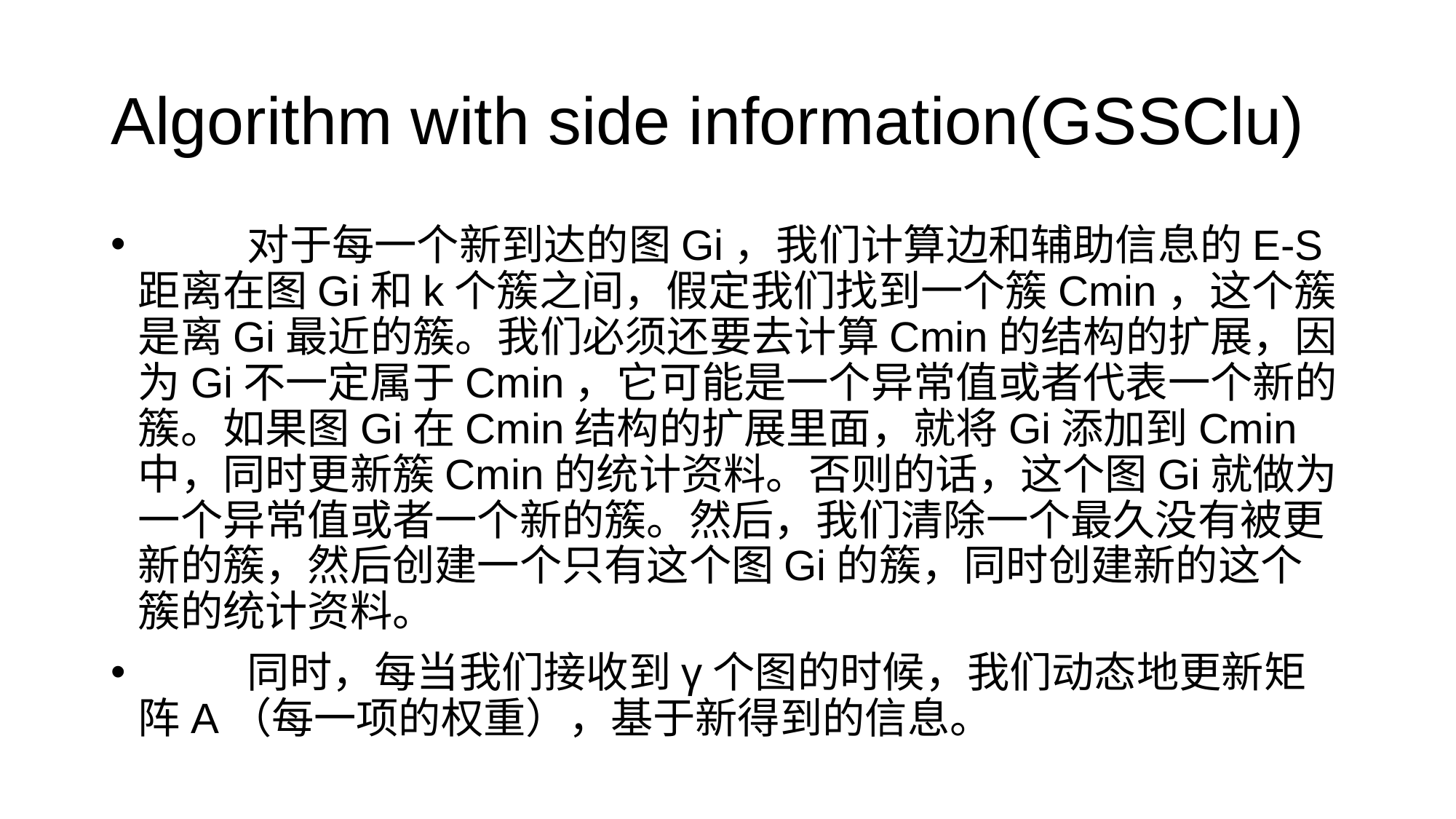

# Algorithm with side information(GSSClu)
	对于每一个新到达的图Gi，我们计算边和辅助信息的E-S距离在图Gi和k个簇之间，假定我们找到一个簇Cmin，这个簇是离Gi最近的簇。我们必须还要去计算Cmin的结构的扩展，因为Gi不一定属于Cmin，它可能是一个异常值或者代表一个新的簇。如果图Gi在Cmin结构的扩展里面，就将Gi添加到Cmin中，同时更新簇Cmin的统计资料。否则的话，这个图Gi就做为一个异常值或者一个新的簇。然后，我们清除一个最久没有被更新的簇，然后创建一个只有这个图Gi的簇，同时创建新的这个簇的统计资料。
	同时，每当我们接收到γ个图的时候，我们动态地更新矩阵A（每一项的权重），基于新得到的信息。